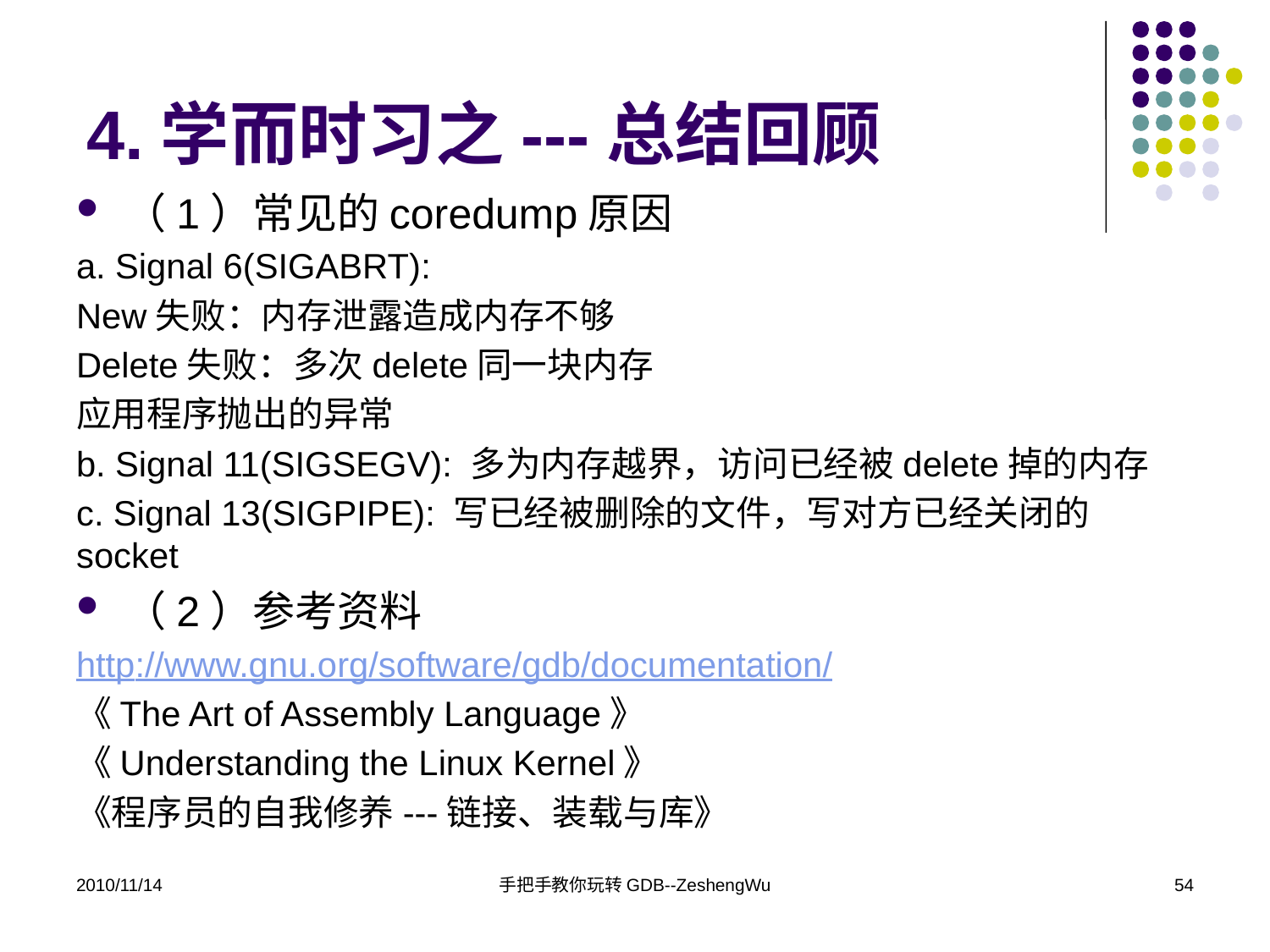

# 4.学而时习之---总结回顾
（1）常见的coredump原因
a. Signal 6(SIGABRT):
New失败：内存泄露造成内存不够
Delete失败：多次delete同一块内存
应用程序抛出的异常
b. Signal 11(SIGSEGV): 多为内存越界，访问已经被delete掉的内存
c. Signal 13(SIGPIPE): 写已经被删除的文件，写对方已经关闭的socket
（2）参考资料
http://www.gnu.org/software/gdb/documentation/
《The Art of Assembly Language》
《Understanding the Linux Kernel》
《程序员的自我修养---链接、装载与库》
2010/11/14
手把手教你玩转GDB--ZeshengWu
54